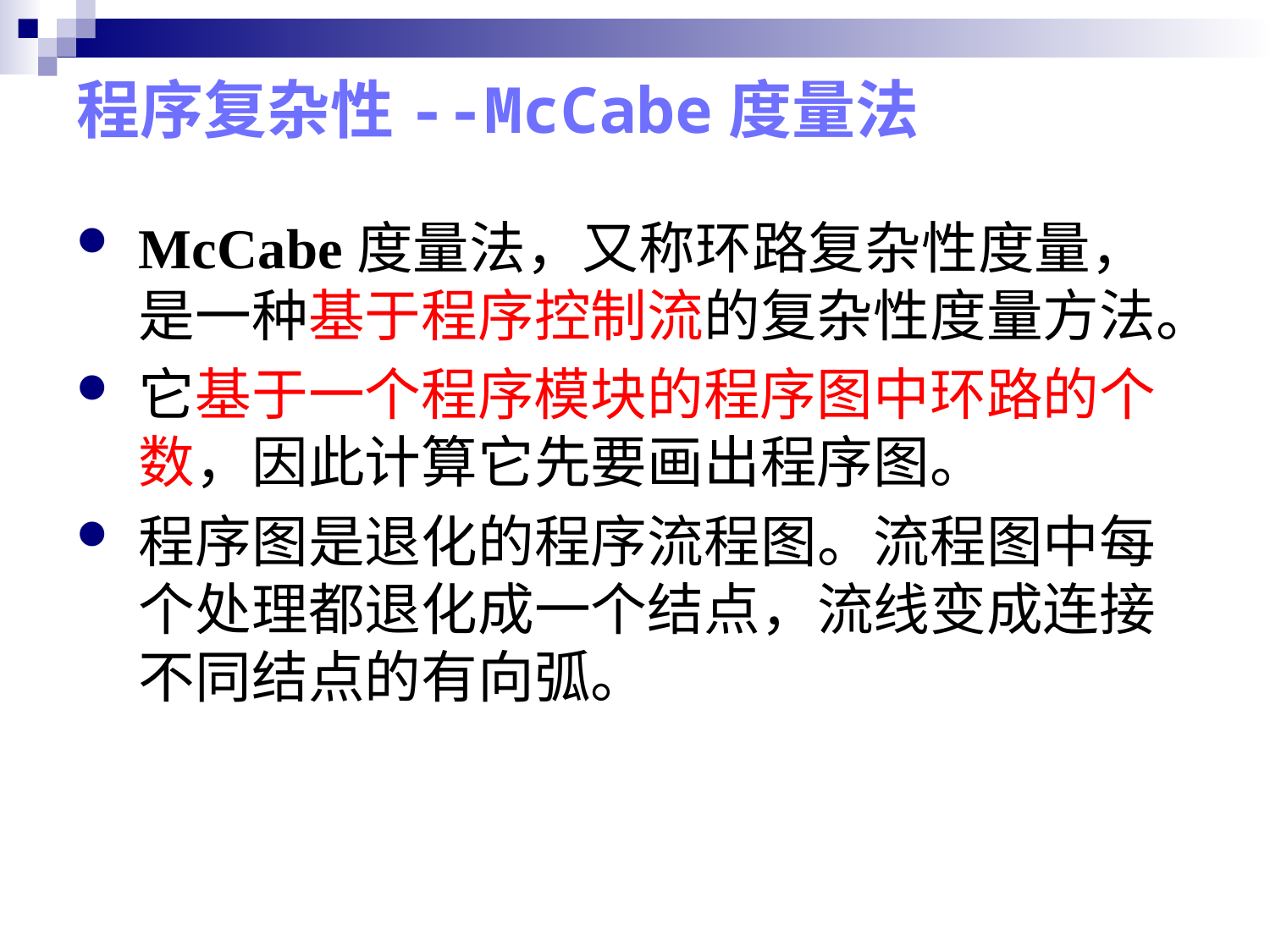

# 程序复杂性--McCabe度量法
McCabe度量法，又称环路复杂性度量，是一种基于程序控制流的复杂性度量方法。
它基于一个程序模块的程序图中环路的个数，因此计算它先要画出程序图。
程序图是退化的程序流程图。流程图中每个处理都退化成一个结点，流线变成连接不同结点的有向弧。

25